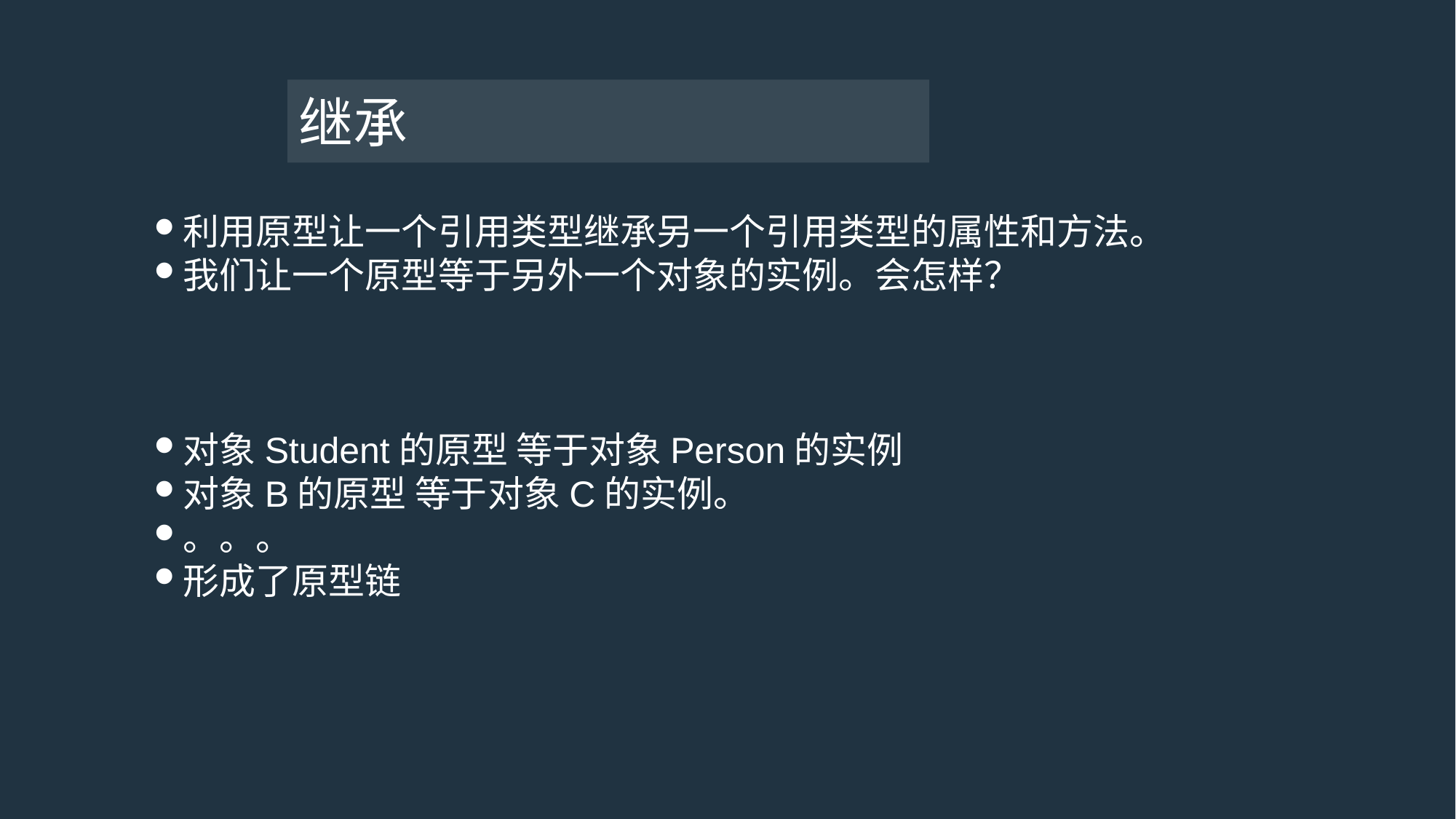

# 继承
利用原型让一个引用类型继承另一个引用类型的属性和方法。
我们让一个原型等于另外一个对象的实例。会怎样？

对象Student的原型 等于对象Person的实例
对象B的原型 等于对象C的实例。
。。。
形成了原型链